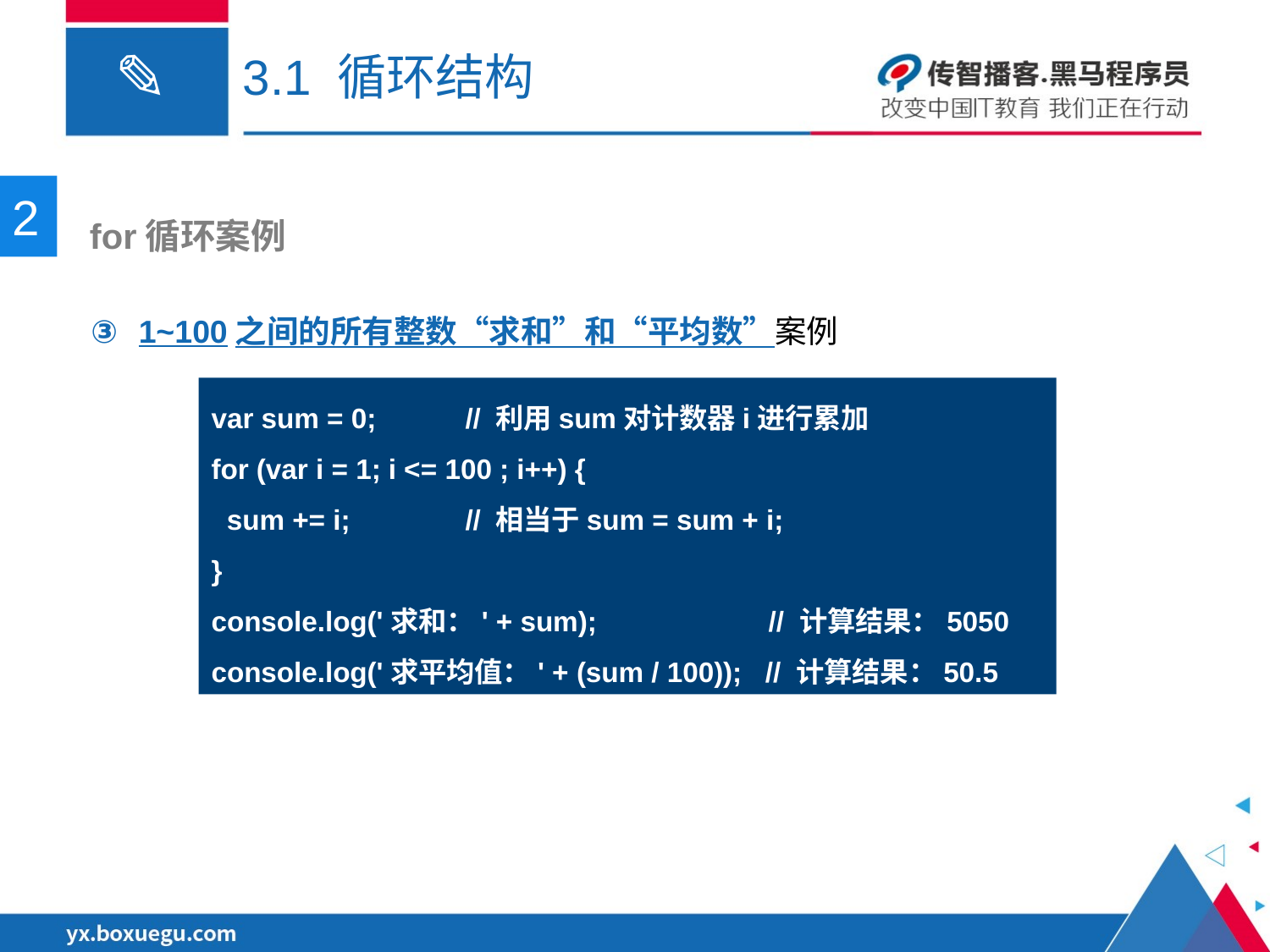

# 3.1 循环结构

2
  for循环案例
1~100之间的所有整数“求和”和“平均数”案例
var sum = 0;	// 利用sum对计数器i进行累加
for (var i = 1; i <= 100 ; i++) {
  sum += i;	// 相当于sum = sum + i;
}
console.log('求和：' + sum);                      // 计算结果：5050
console.log('求平均值：' + (sum / 100));   // 计算结果：50.5